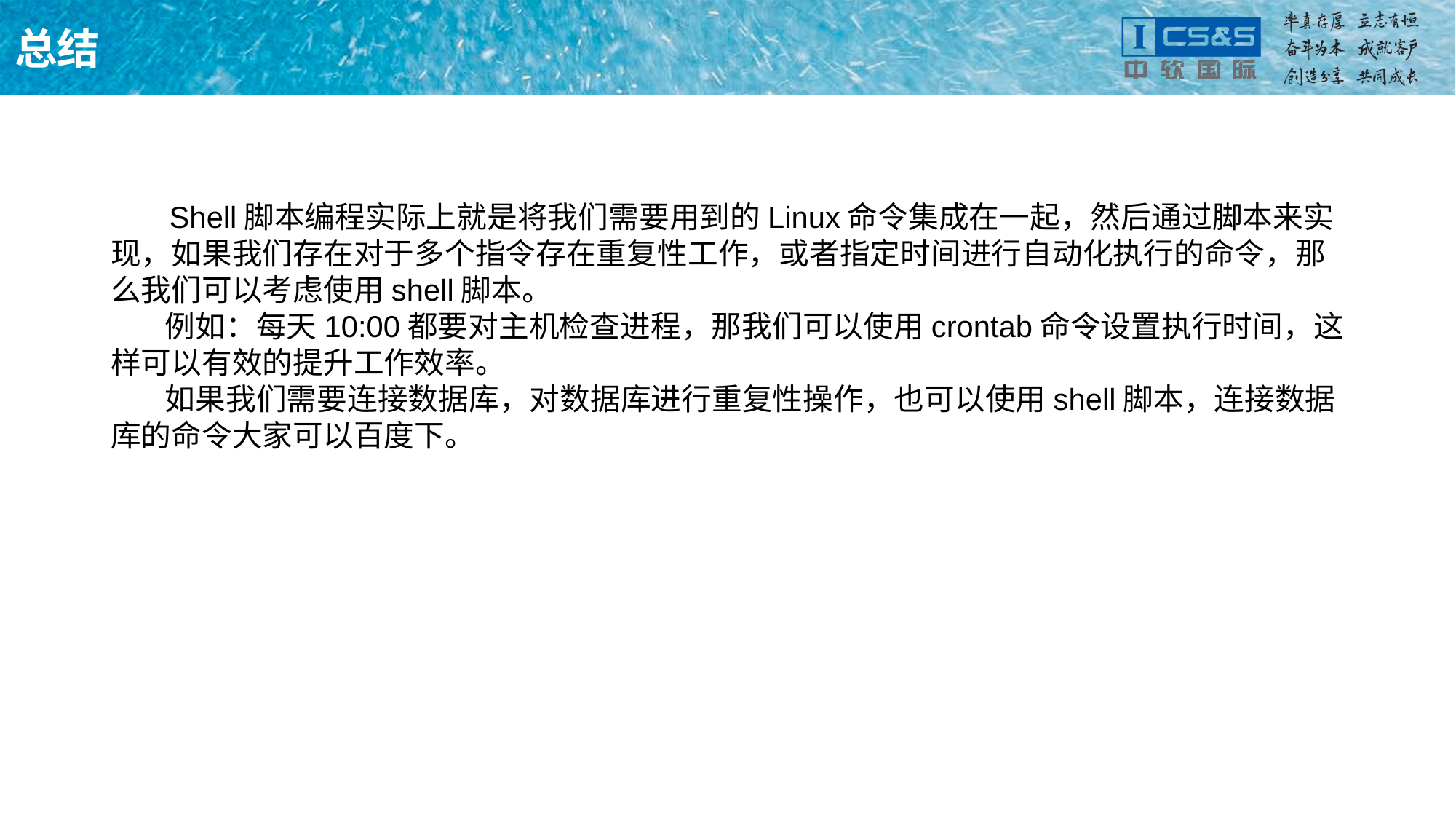

# 总结
       Shell脚本编程实际上就是将我们需要用到的Linux命令集成在一起，然后通过脚本来实现，如果我们存在对于多个指令存在重复性工作，或者指定时间进行自动化执行的命令，那么我们可以考虑使用shell脚本。
       例如：每天10:00都要对主机检查进程，那我们可以使用crontab命令设置执行时间，这样可以有效的提升工作效率。
       如果我们需要连接数据库，对数据库进行重复性操作，也可以使用shell脚本，连接数据库的命令大家可以百度下。

28